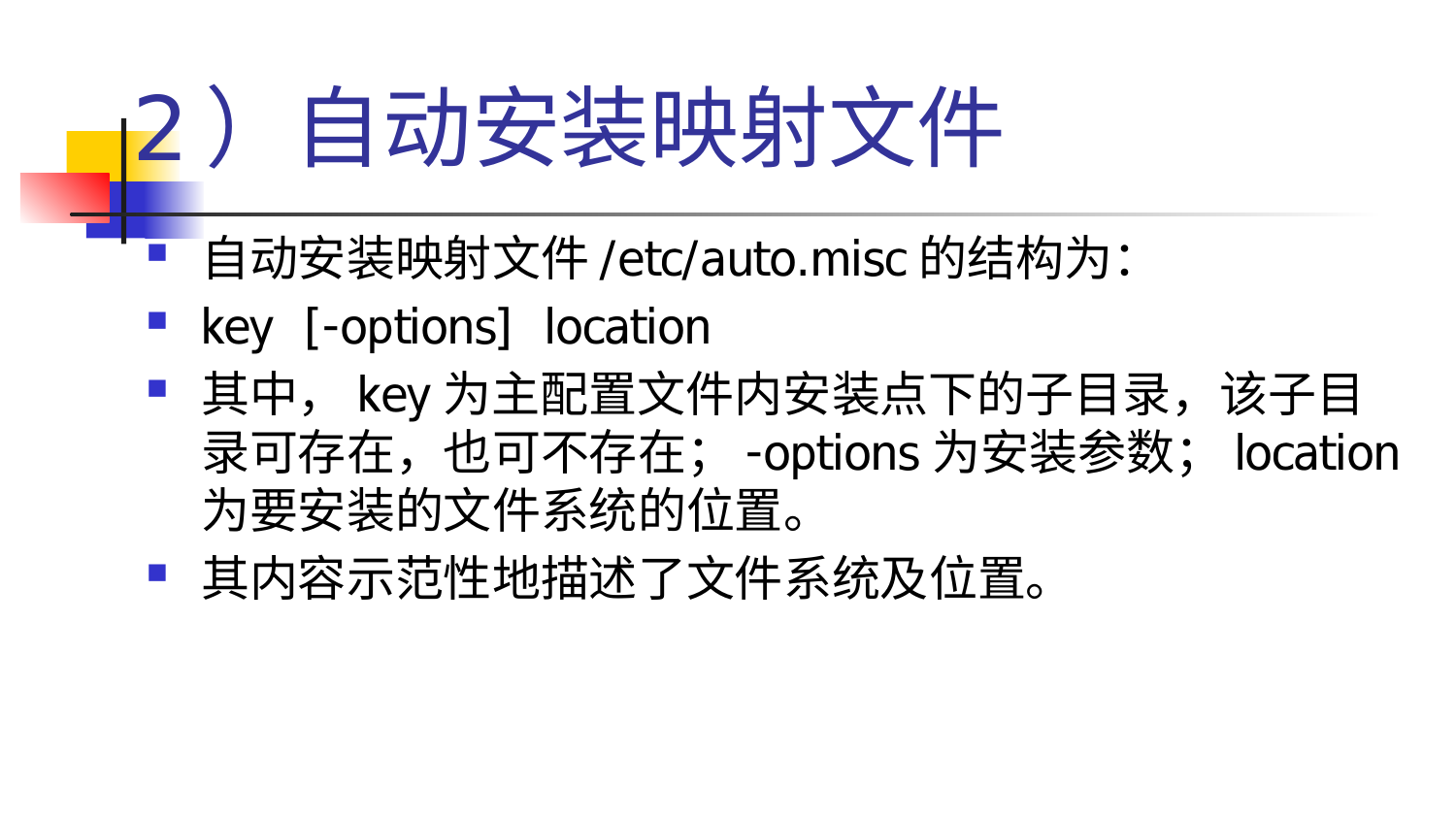

# 2）自动安装映射文件
自动安装映射文件/etc/auto.misc的结构为：
key  [-options]  location
其中，key为主配置文件内安装点下的子目录，该子目录可存在，也可不存在；-options为安装参数；location为要安装的文件系统的位置。
其内容示范性地描述了文件系统及位置。